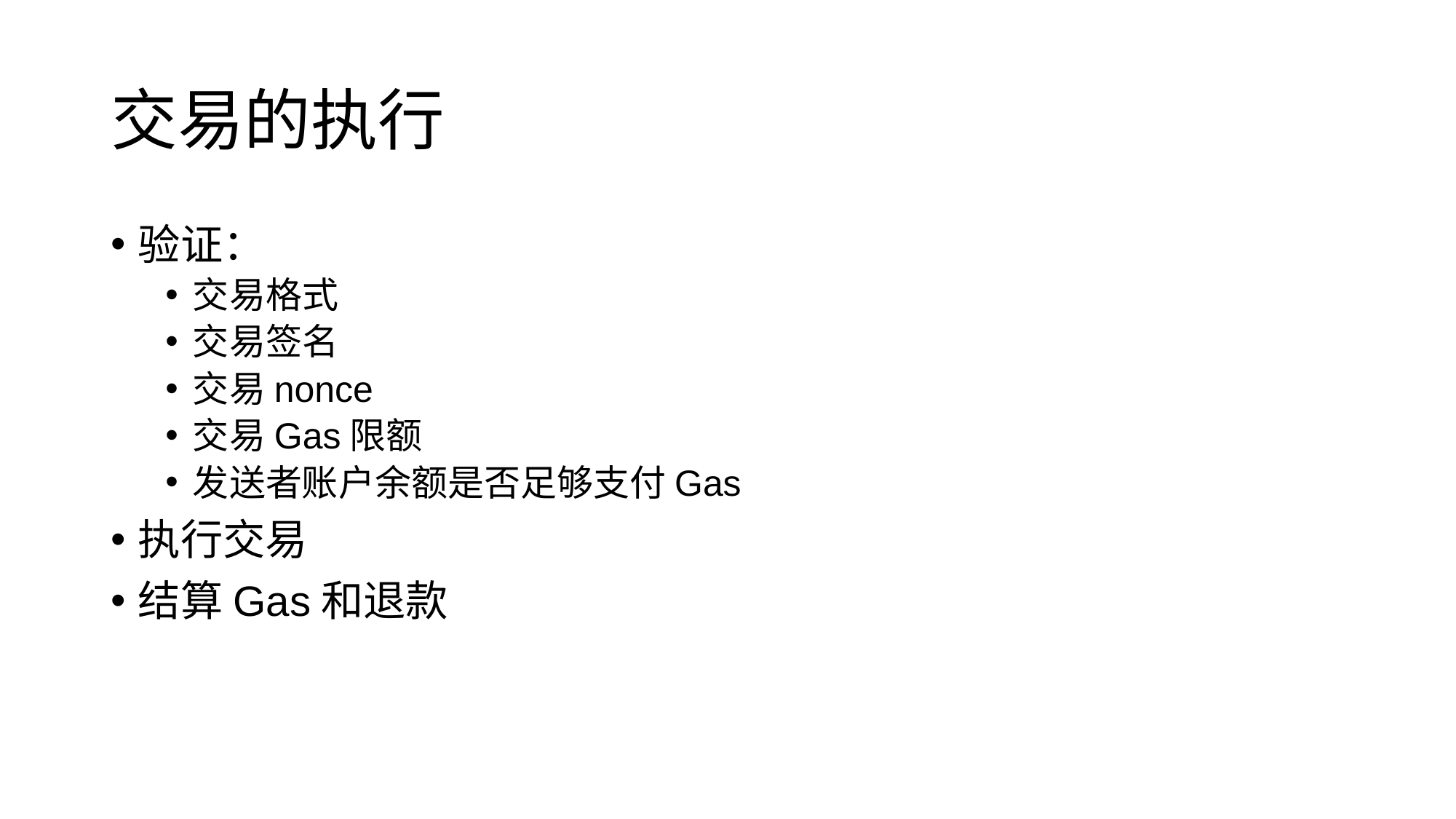

# 交易的执行
验证：
交易格式
交易签名
交易nonce
交易Gas限额
发送者账户余额是否足够支付Gas
执行交易
结算Gas和退款